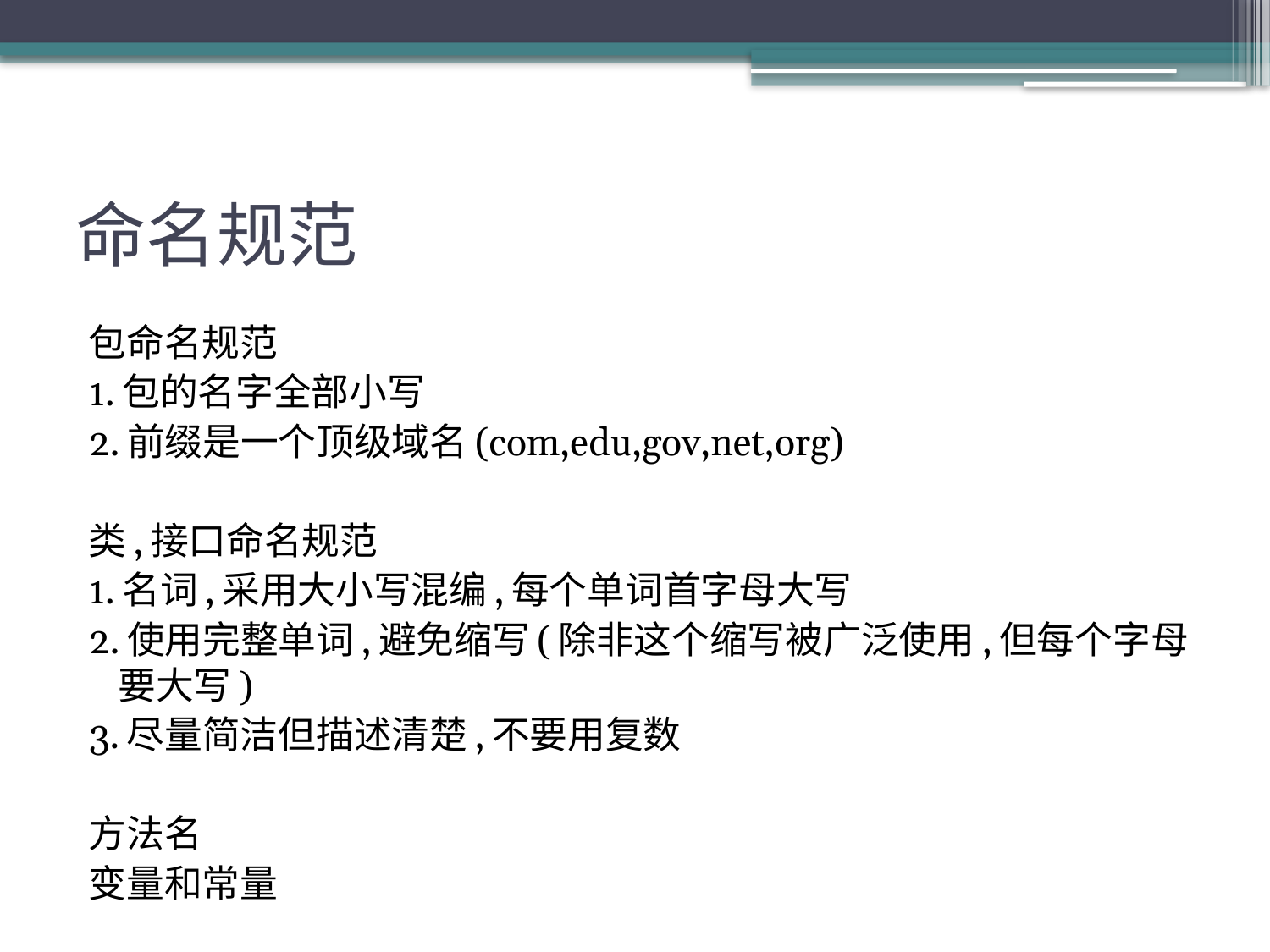

# 命名规范
包命名规范
1.包的名字全部小写
2.前缀是一个顶级域名(com,edu,gov,net,org)

类,接口命名规范
1.名词,采用大小写混编,每个单词首字母大写
2.使用完整单词,避免缩写(除非这个缩写被广泛使用,但每个字母要大写)
3.尽量简洁但描述清楚,不要用复数

方法名
变量和常量